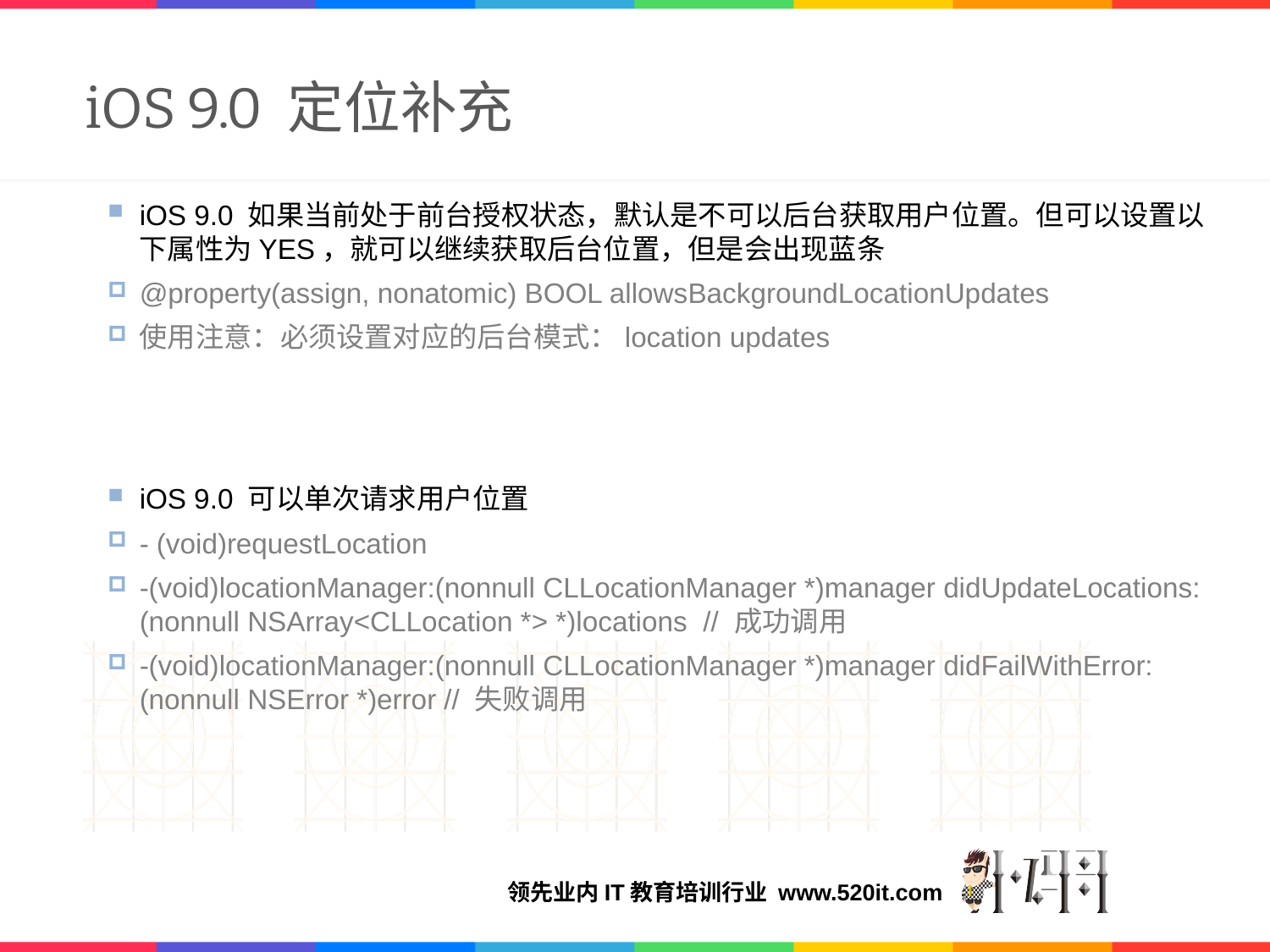

# iOS 9.0 定位补充
iOS 9.0 如果当前处于前台授权状态，默认是不可以后台获取用户位置。但可以设置以下属性为YES，就可以继续获取后台位置，但是会出现蓝条
@property(assign, nonatomic) BOOL allowsBackgroundLocationUpdates
使用注意：必须设置对应的后台模式：location updates

iOS 9.0 可以单次请求用户位置
- (void)requestLocation
-(void)locationManager:(nonnull CLLocationManager *)manager didUpdateLocations:(nonnull NSArray<CLLocation *> *)locations  // 成功调用
-(void)locationManager:(nonnull CLLocationManager *)manager didFailWithError:(nonnull NSError *)error // 失败调用